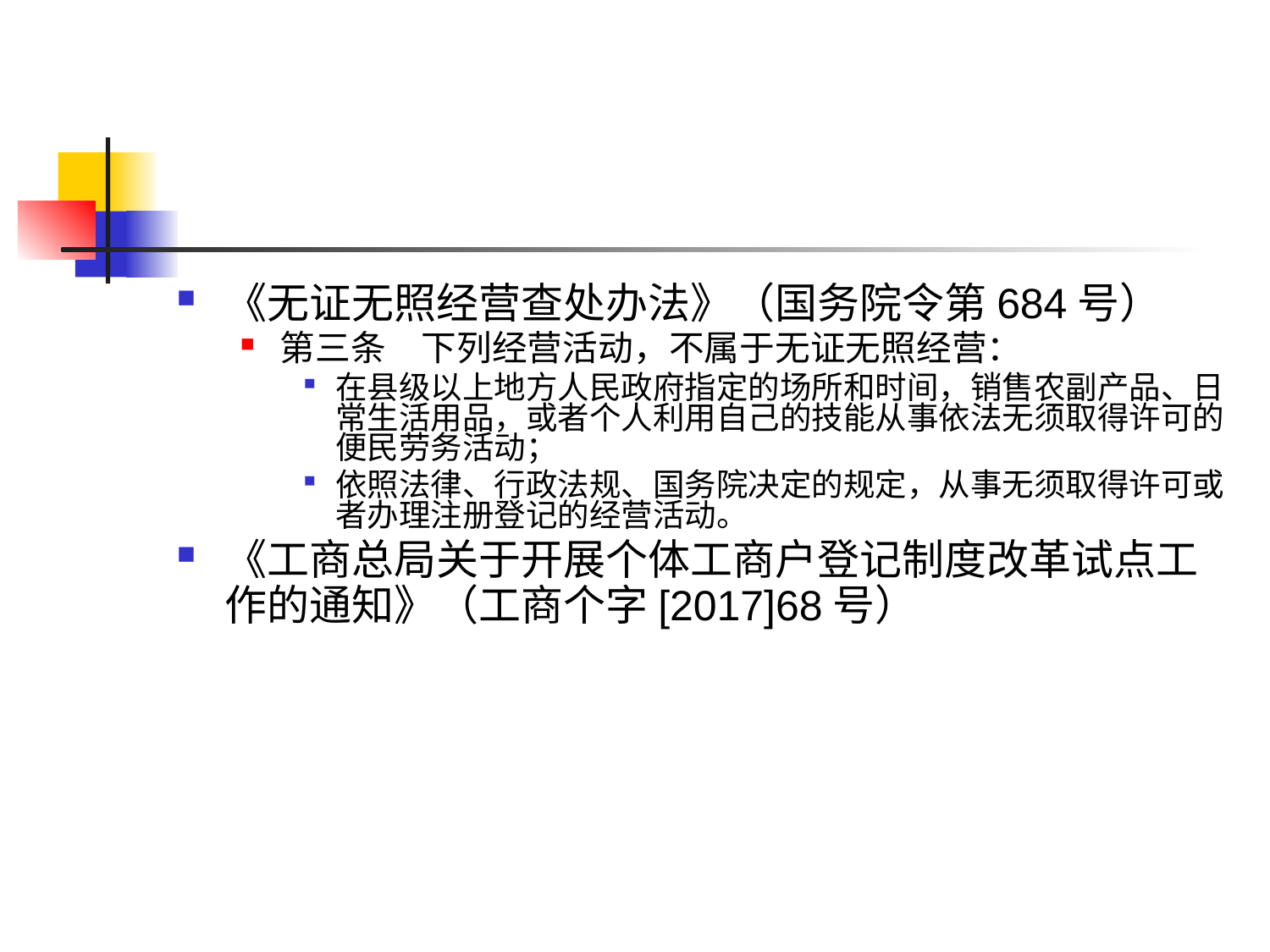

#
《无证无照经营查处办法》（国务院令第684号）
第三条　下列经营活动，不属于无证无照经营：
在县级以上地方人民政府指定的场所和时间，销售农副产品、日常生活用品，或者个人利用自己的技能从事依法无须取得许可的便民劳务活动；
依照法律、行政法规、国务院决定的规定，从事无须取得许可或者办理注册登记的经营活动。
《工商总局关于开展个体工商户登记制度改革试点工作的通知》（工商个字[2017]68号）